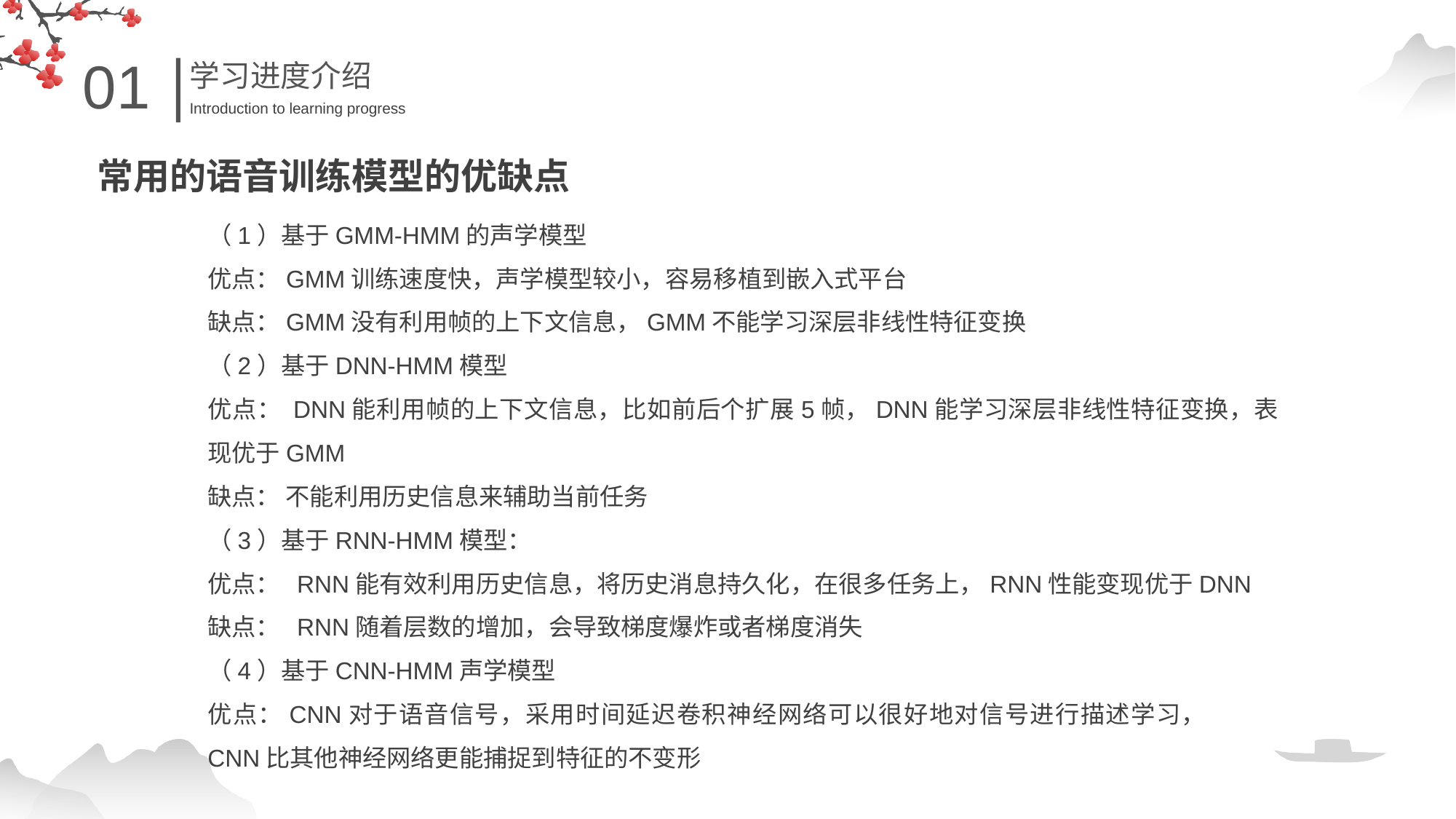

01
学习进度介绍

Introduction to learning progress
常用的语音训练模型的优缺点
（1）基于GMM-HMM的声学模型
优点：GMM训练速度快，声学模型较小，容易移植到嵌入式平台
缺点：GMM没有利用帧的上下文信息，GMM不能学习深层非线性特征变换
（2）基于DNN-HMM模型
优点： DNN能利用帧的上下文信息，比如前后个扩展5帧，DNN能学习深层非线性特征变换，表现优于GMM
缺点： 不能利用历史信息来辅助当前任务
（3）基于RNN-HMM模型：
优点：  RNN能有效利用历史信息，将历史消息持久化，在很多任务上，RNN性能变现优于DNN
缺点：  RNN随着层数的增加，会导致梯度爆炸或者梯度消失
（4）基于CNN-HMM声学模型
优点：CNN对于语音信号，采用时间延迟卷积神经网络可以很好地对信号进行描述学习，            CNN比其他神经网络更能捕捉到特征的不变形